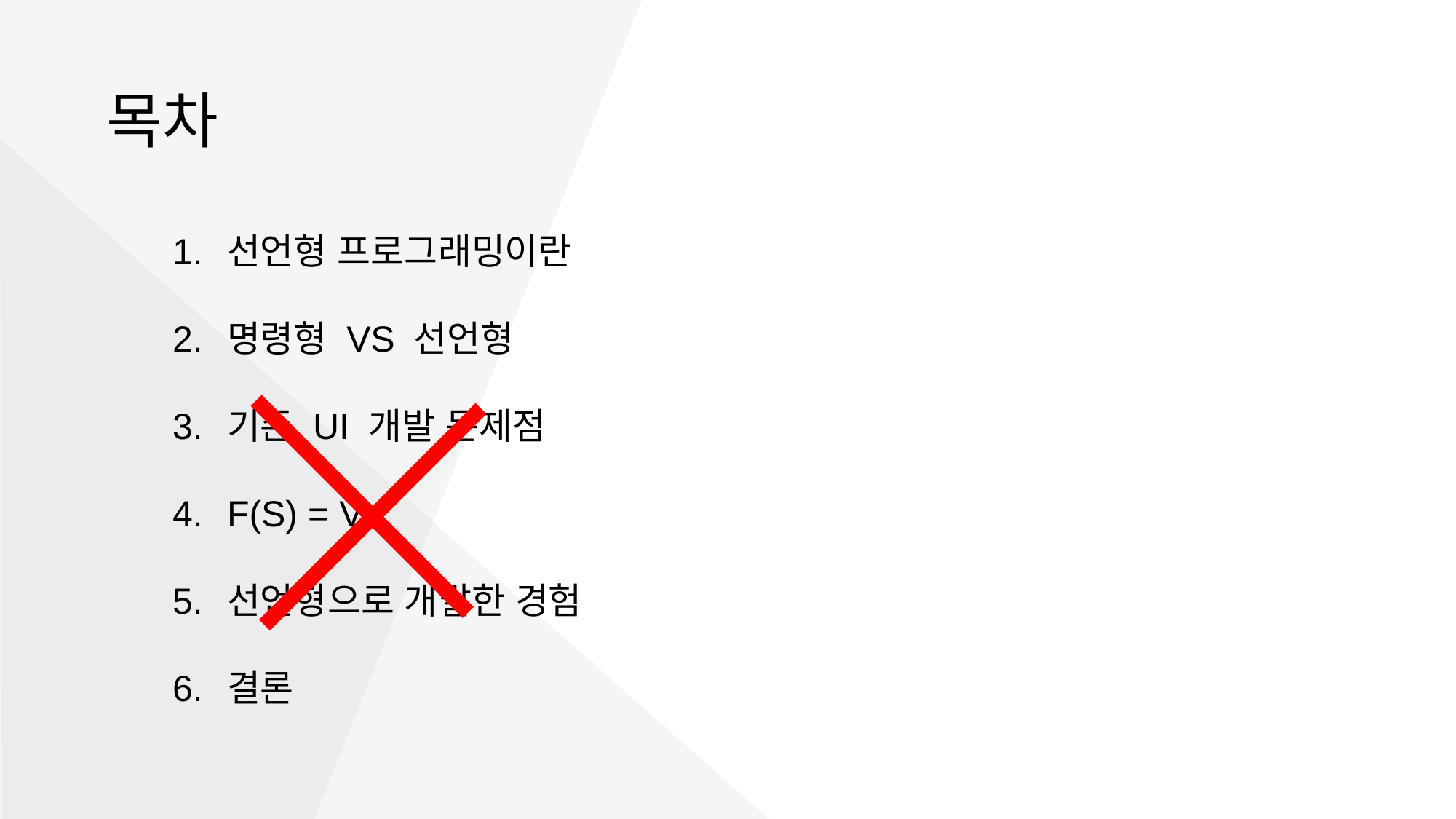

목차

선언형 프로그래밍이란
명령형 VS 선언형
기존 UI 개발 문제점
F(S) = V
선언형으로 개발한 경험
결론